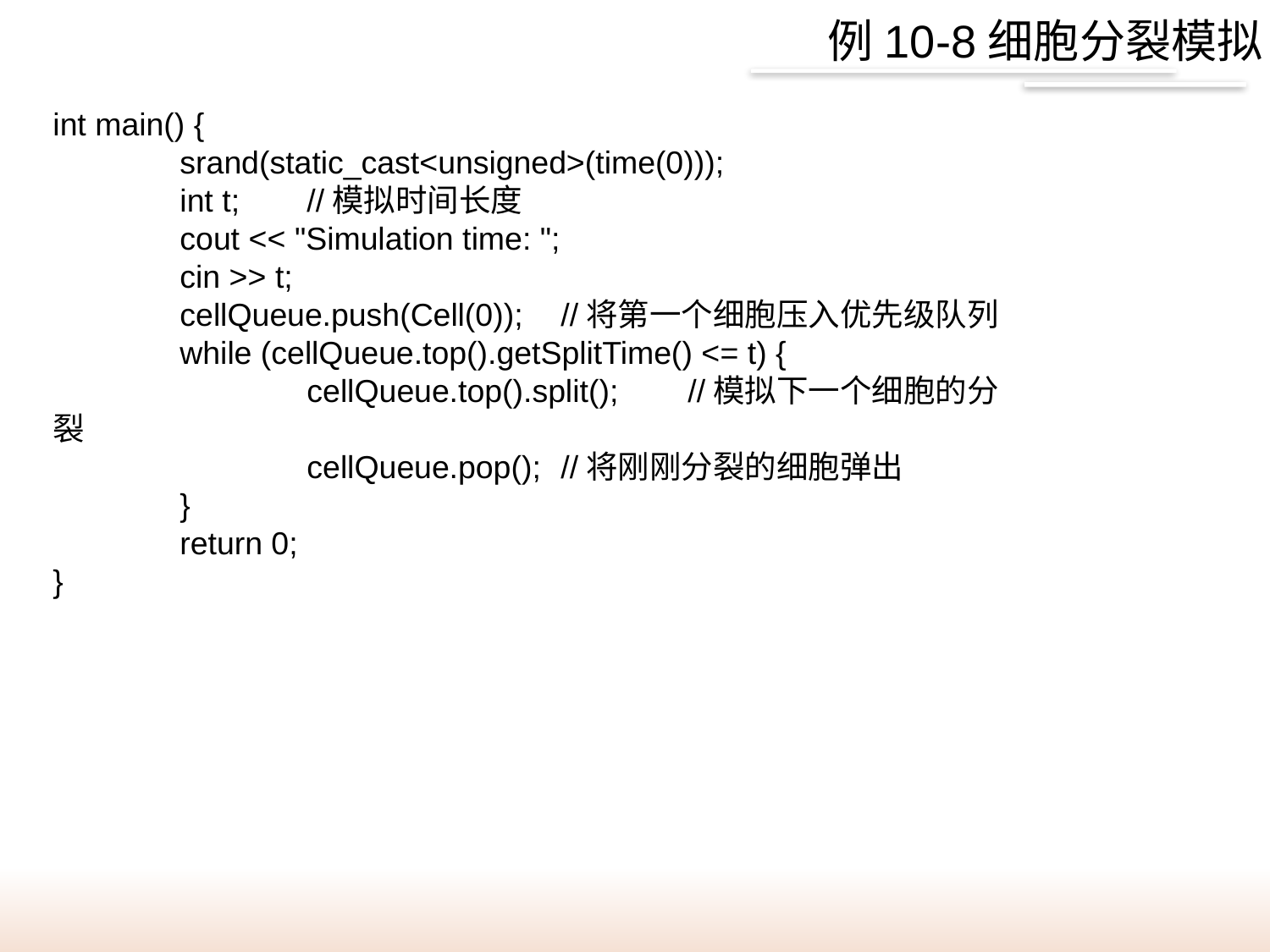

# 例10-8细胞分裂模拟
int main() {
	srand(static_cast<unsigned>(time(0)));
	int t;	//模拟时间长度
	cout << "Simulation time: ";
	cin >> t;
	cellQueue.push(Cell(0));	//将第一个细胞压入优先级队列
	while (cellQueue.top().getSplitTime() <= t) {
		cellQueue.top().split();	//模拟下一个细胞的分裂
		cellQueue.pop();	//将刚刚分裂的细胞弹出
	}
	return 0;
}